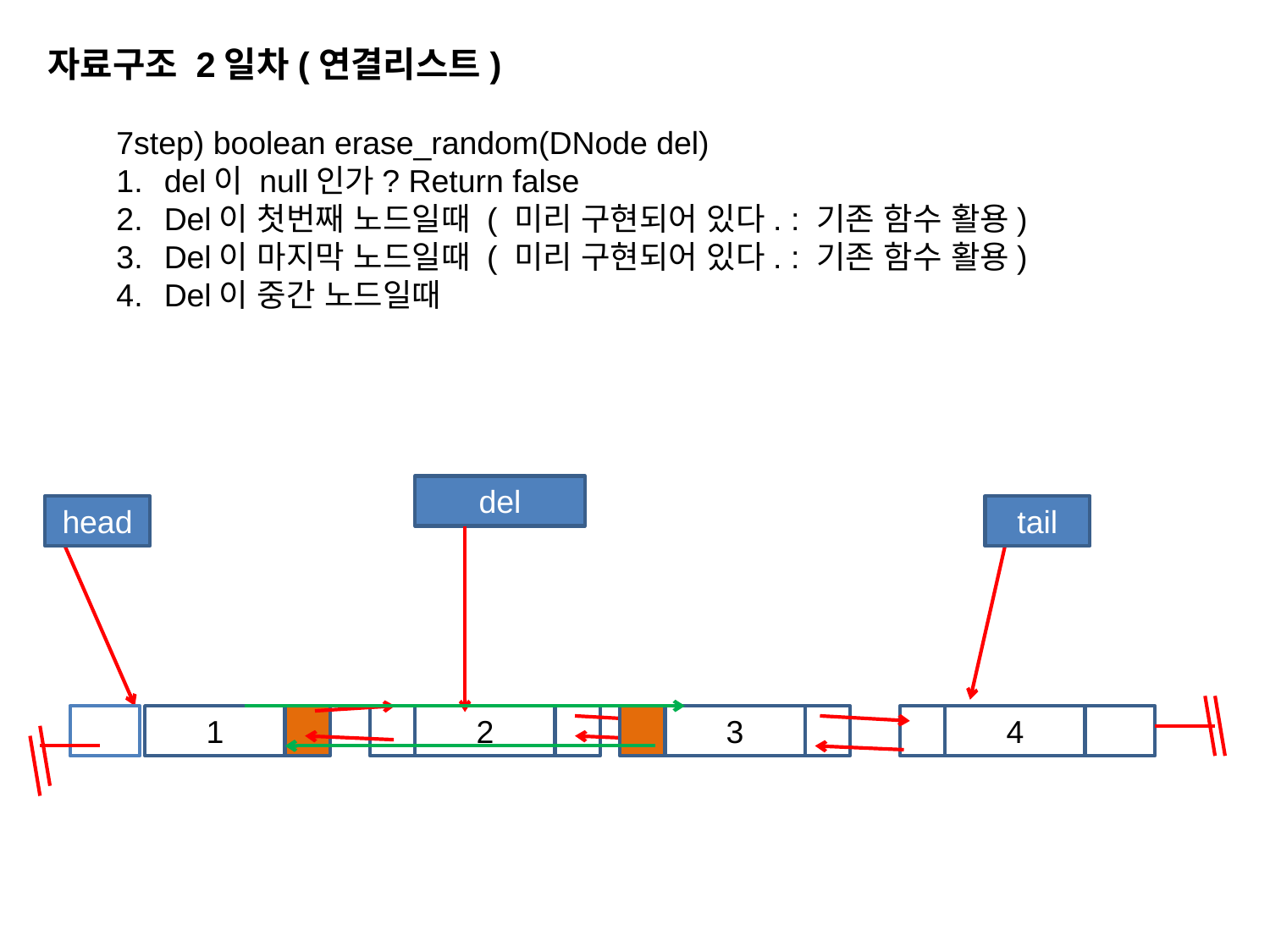

자료구조 2일차(연결리스트)
7step) boolean erase_random(DNode del)
del이 null인가? Return false
Del이 첫번째 노드일때 ( 미리 구현되어 있다. : 기존 함수 활용)
Del이 마지막 노드일때 ( 미리 구현되어 있다. : 기존 함수 활용)
Del이 중간 노드일때

del
head
tail

1

2

3

4